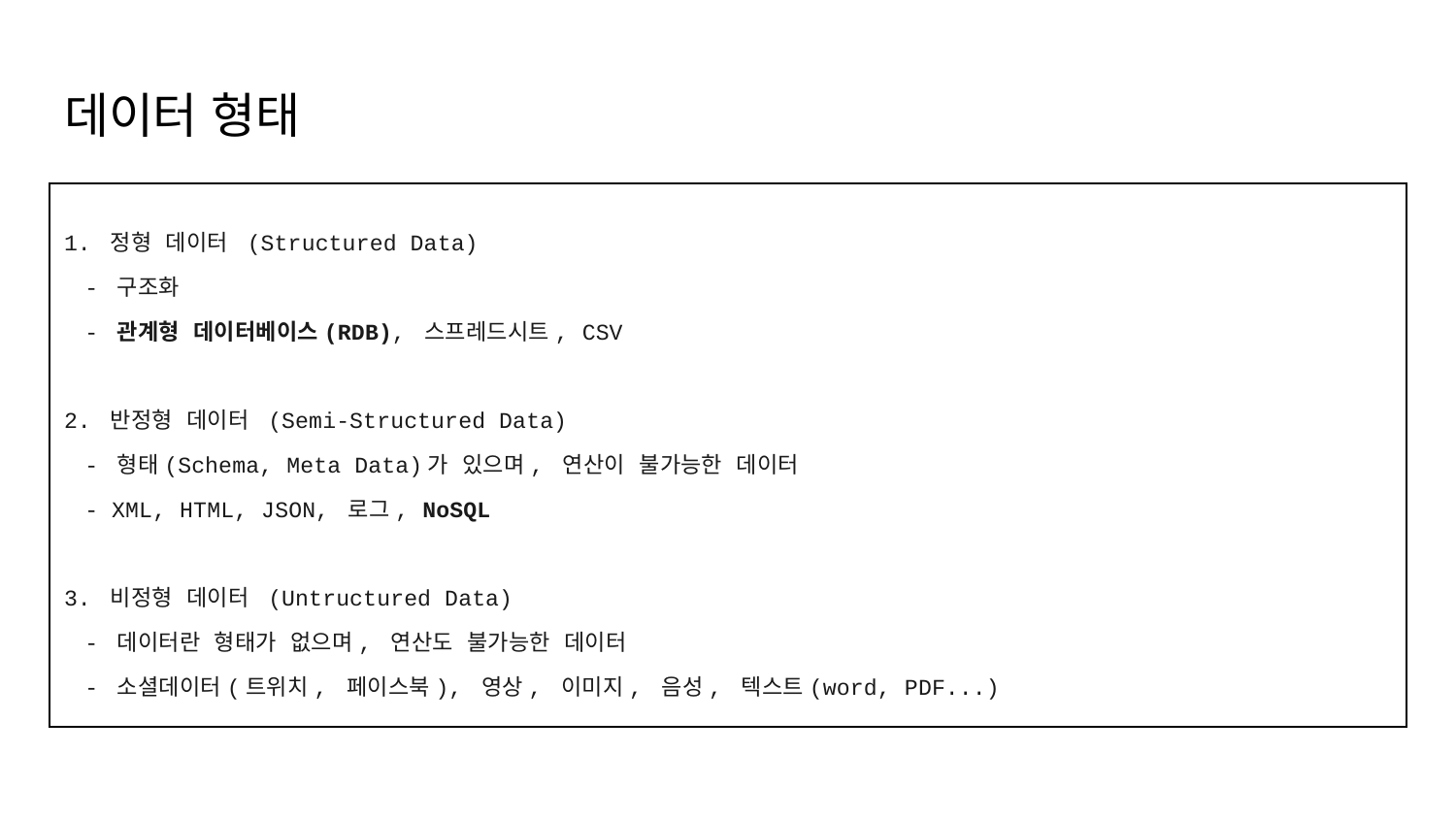

# 데이터 형태
1. 정형 데이터 (Structured Data)
- 구조화
- 관계형 데이터베이스(RDB), 스프레드시트, CSV

2. 반정형 데이터 (Semi-Structured Data)
- 형태(Schema, Meta Data)가 있으며, 연산이 불가능한 데이터
- XML, HTML, JSON, 로그, NoSQL

3. 비정형 데이터 (Untructured Data)
- 데이터란 형태가 없으며, 연산도 불가능한 데이터
- 소셜데이터(트위치, 페이스북), 영상, 이미지, 음성, 텍스트(word, PDF...)